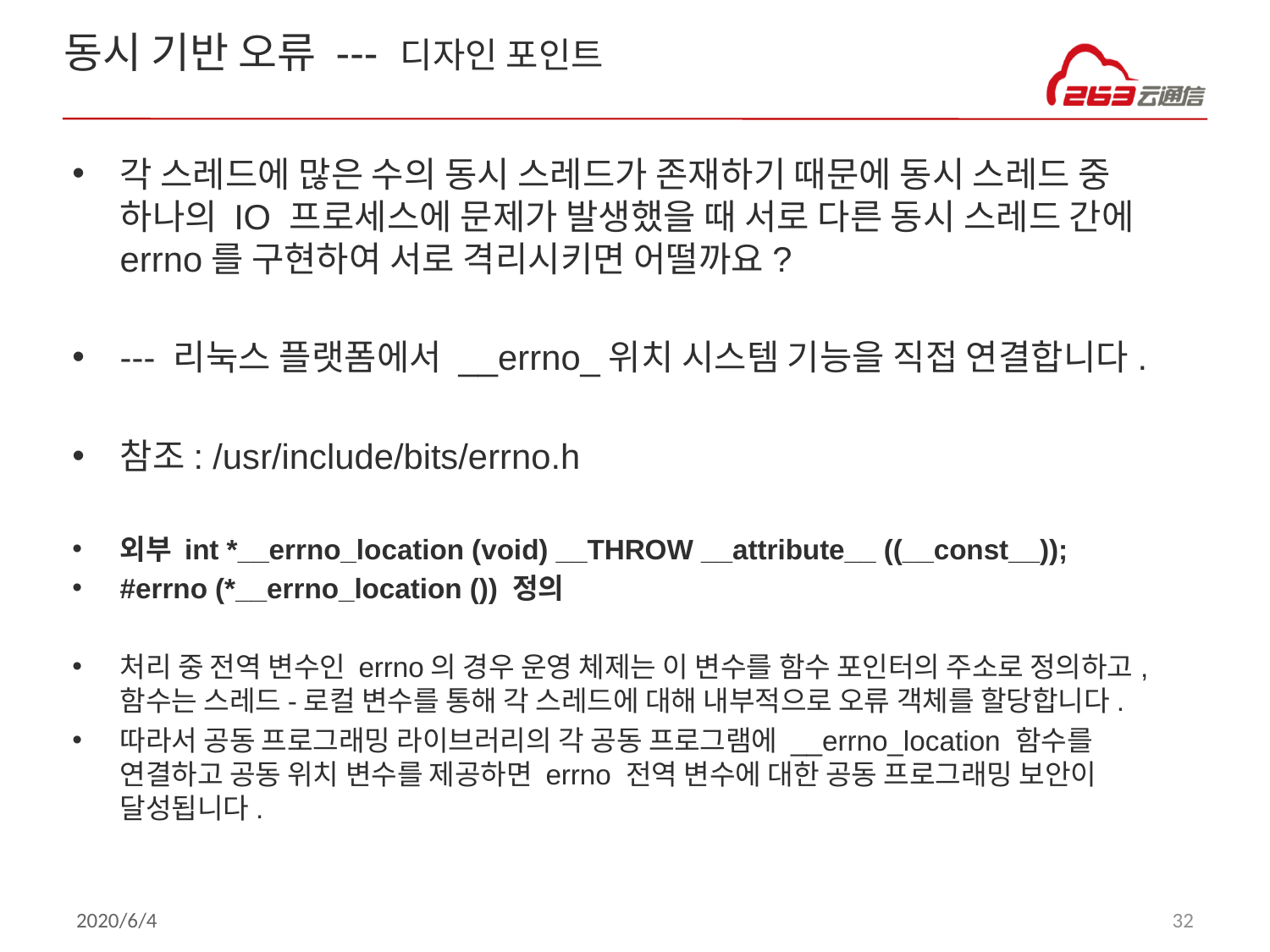

# 동시 기반 오류 --- 디자인 포인트
각 스레드에 많은 수의 동시 스레드가 존재하기 때문에 동시 스레드 중 하나의 IO 프로세스에 문제가 발생했을 때 서로 다른 동시 스레드 간에 errno를 구현하여 서로 격리시키면 어떨까요?

--- 리눅스 플랫폼에서 __errno_위치 시스템 기능을 직접 연결합니다.

참조: /usr/include/bits/errno.h

외부 int *__errno_location (void) __THROW __attribute__ ((__const__));
#errno (*__errno_location ()) 정의

처리 중 전역 변수인 errno의 경우 운영 체제는 이 변수를 함수 포인터의 주소로 정의하고, 함수는 스레드-로컬 변수를 통해 각 스레드에 대해 내부적으로 오류 객체를 할당합니다.
따라서 공동 프로그래밍 라이브러리의 각 공동 프로그램에 __errno_location 함수를 연결하고 공동 위치 변수를 제공하면 errno 전역 변수에 대한 공동 프로그래밍 보안이 달성됩니다.